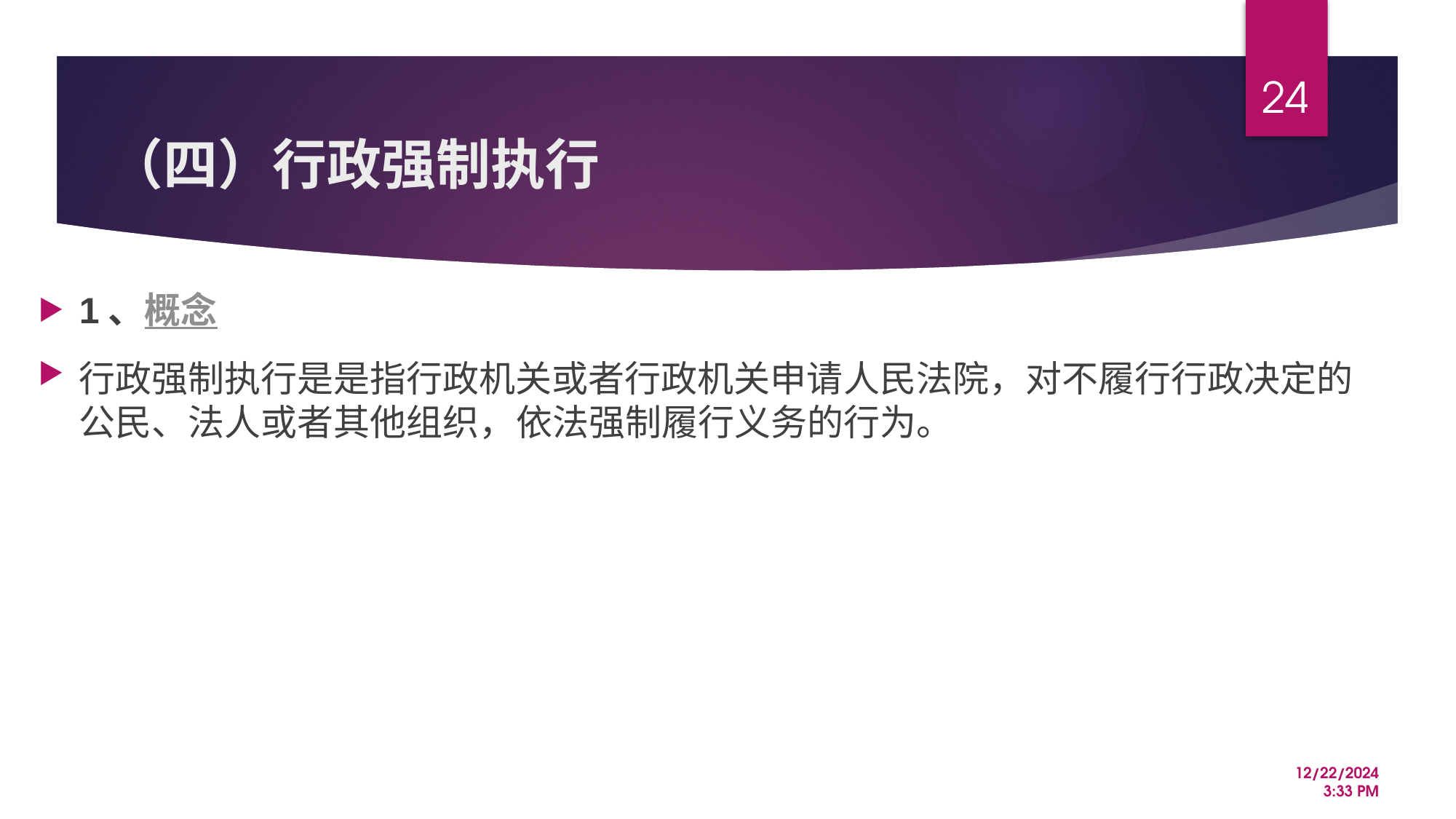

24
# （四）行政强制执行
1、概念
行政强制执行是是指行政机关或者行政机关申请人民法院，对不履行行政决定的公民、法人或者其他组织，依法强制履行义务的行为。

12/22/2024 3:33 PM